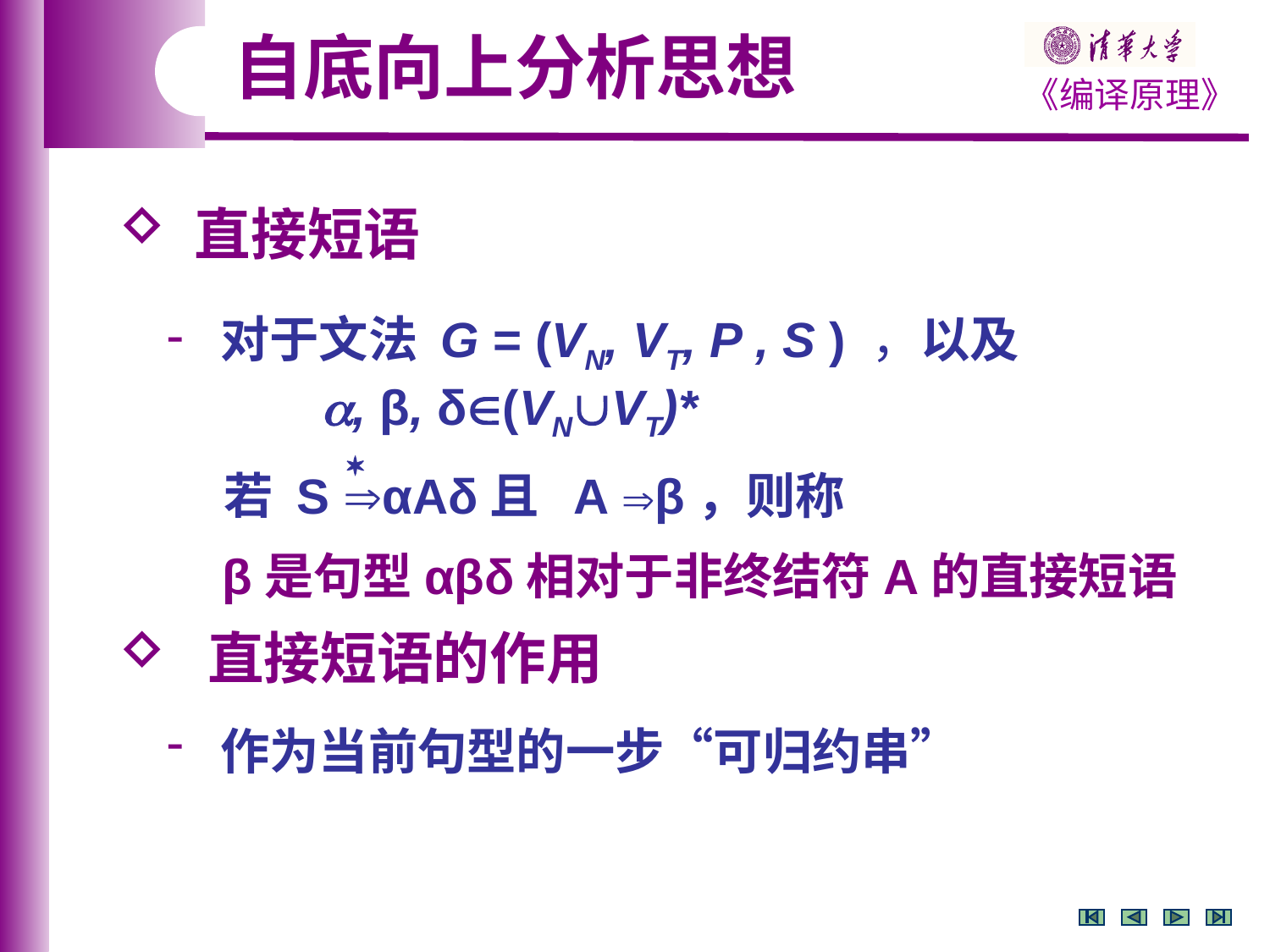

自底向上分析思想
 直接短语
 对于文法 G = (VN, VT, P , S ) ，以及
             α, β, δ∈(VN∪VT)*

    若 S ⇒αAδ且  A ⇒β，则称

    β是句型αβδ相对于非终结符A的直接短语
∗
  直接短语的作用
 作为当前句型的一步“可归约串”